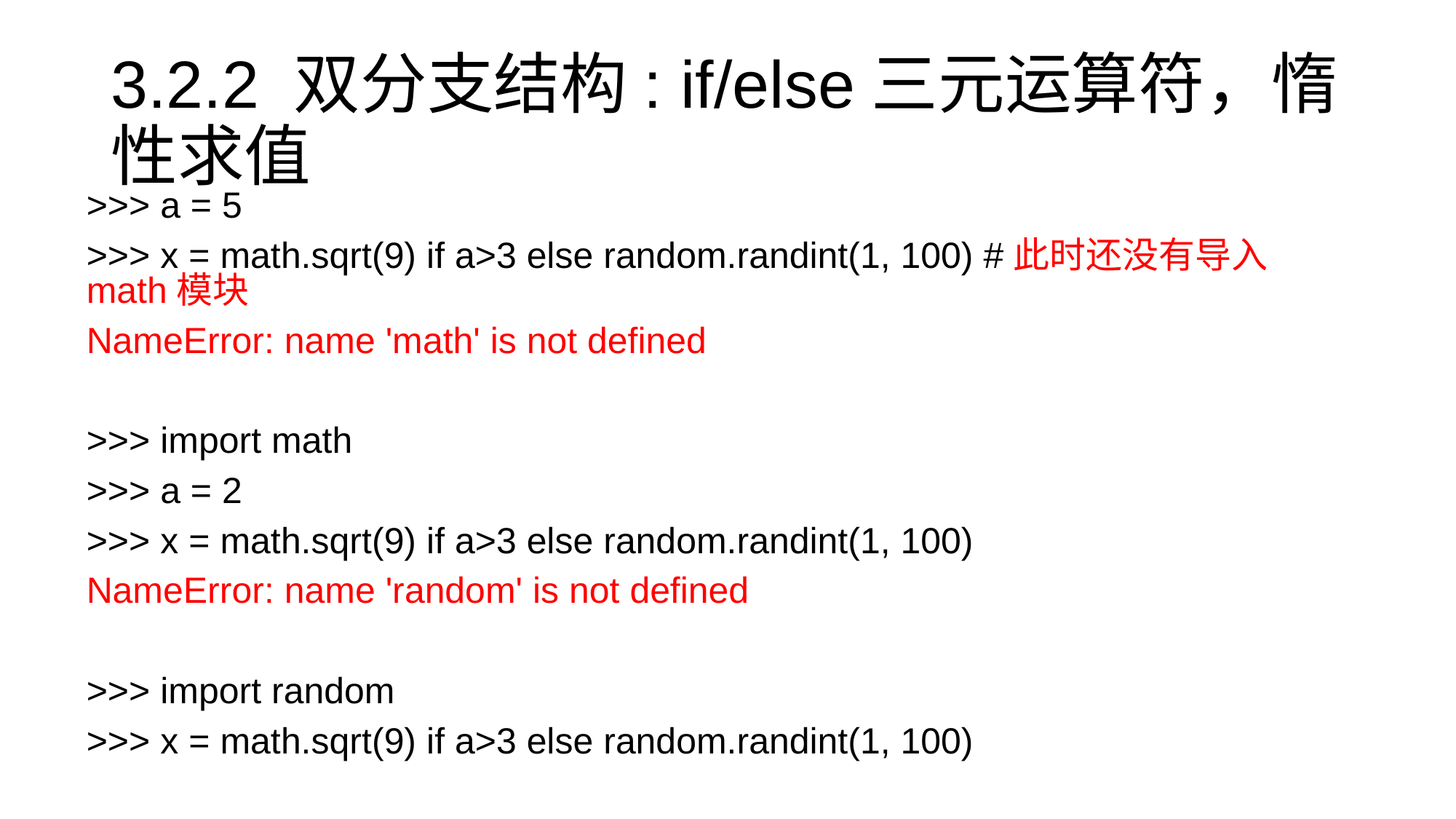

# 3.2.2 双分支结构: if/else三元运算符，惰性求值
>>> a = 5
>>> x = math.sqrt(9) if a>3 else random.randint(1, 100) #此时还没有导入math模块
NameError: name 'math' is not defined

>>> import math
>>> a = 2
>>> x = math.sqrt(9) if a>3 else random.randint(1, 100)
NameError: name 'random' is not defined

>>> import random
>>> x = math.sqrt(9) if a>3 else random.randint(1, 100)